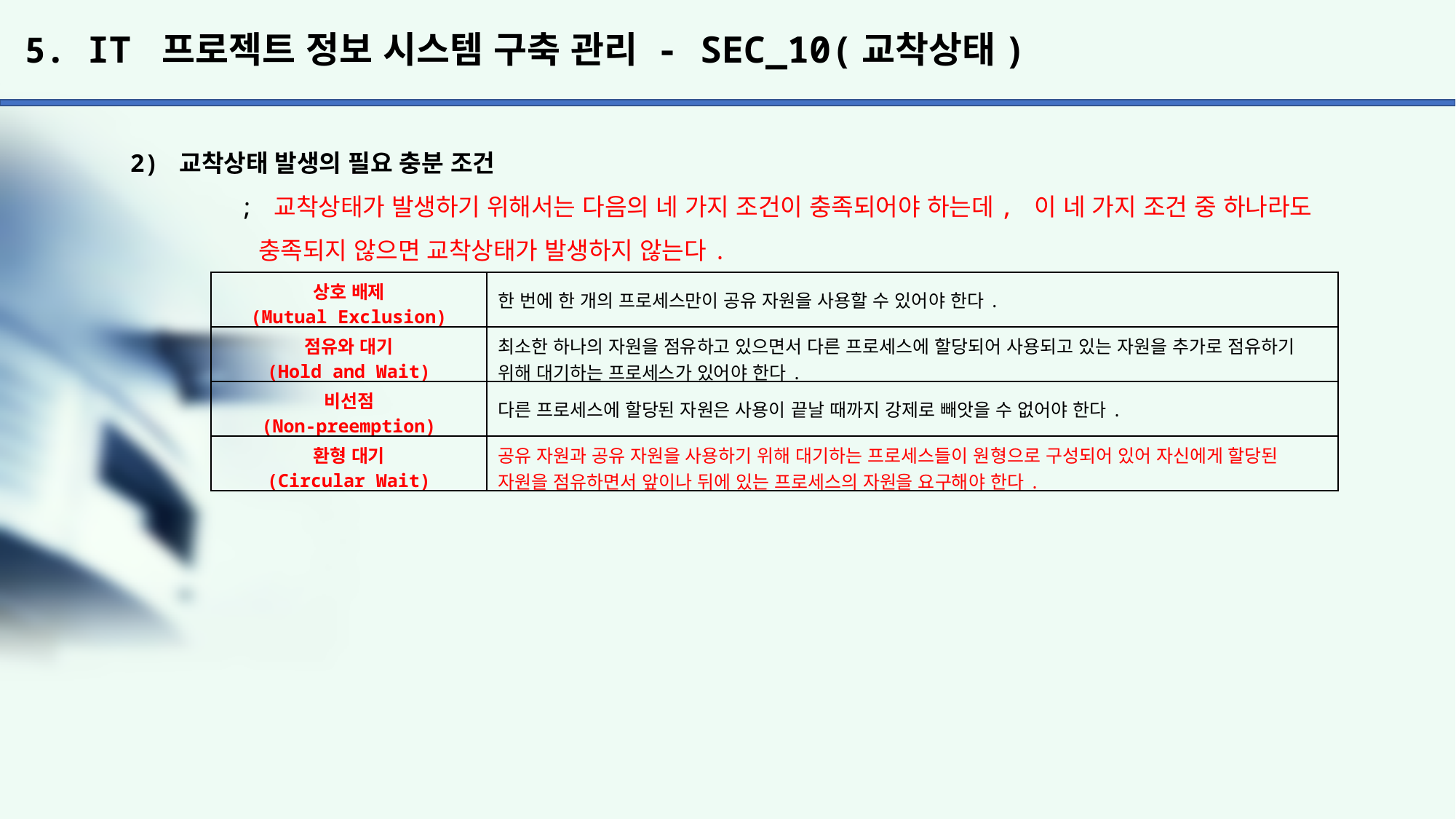

# 5. IT 프로젝트 정보 시스템 구축 관리 - SEC_10(교착상태)
2) 교착상태 발생의 필요 충분 조건
	; 교착상태가 발생하기 위해서는 다음의 네 가지 조건이 충족되어야 하는데, 이 네 가지 조건 중 하나라도
	  충족되지 않으면 교착상태가 발생하지 않는다.

| 상호 배제 (Mutual Exclusion) | 한 번에 한 개의 프로세스만이 공유 자원을 사용할 수 있어야 한다. |
| --- | --- |
| 점유와 대기 (Hold and Wait) | 최소한 하나의 자원을 점유하고 있으면서 다른 프로세스에 할당되어 사용되고 있는 자원을 추가로 점유하기 위해 대기하는 프로세스가 있어야 한다. |
| 비선점 (Non-preemption) | 다른 프로세스에 할당된 자원은 사용이 끝날 때까지 강제로 빼앗을 수 없어야 한다. |
| 환형 대기 (Circular Wait) | 공유 자원과 공유 자원을 사용하기 위해 대기하는 프로세스들이 원형으로 구성되어 있어 자신에게 할당된 자원을 점유하면서 앞이나 뒤에 있는 프로세스의 자원을 요구해야 한다. |